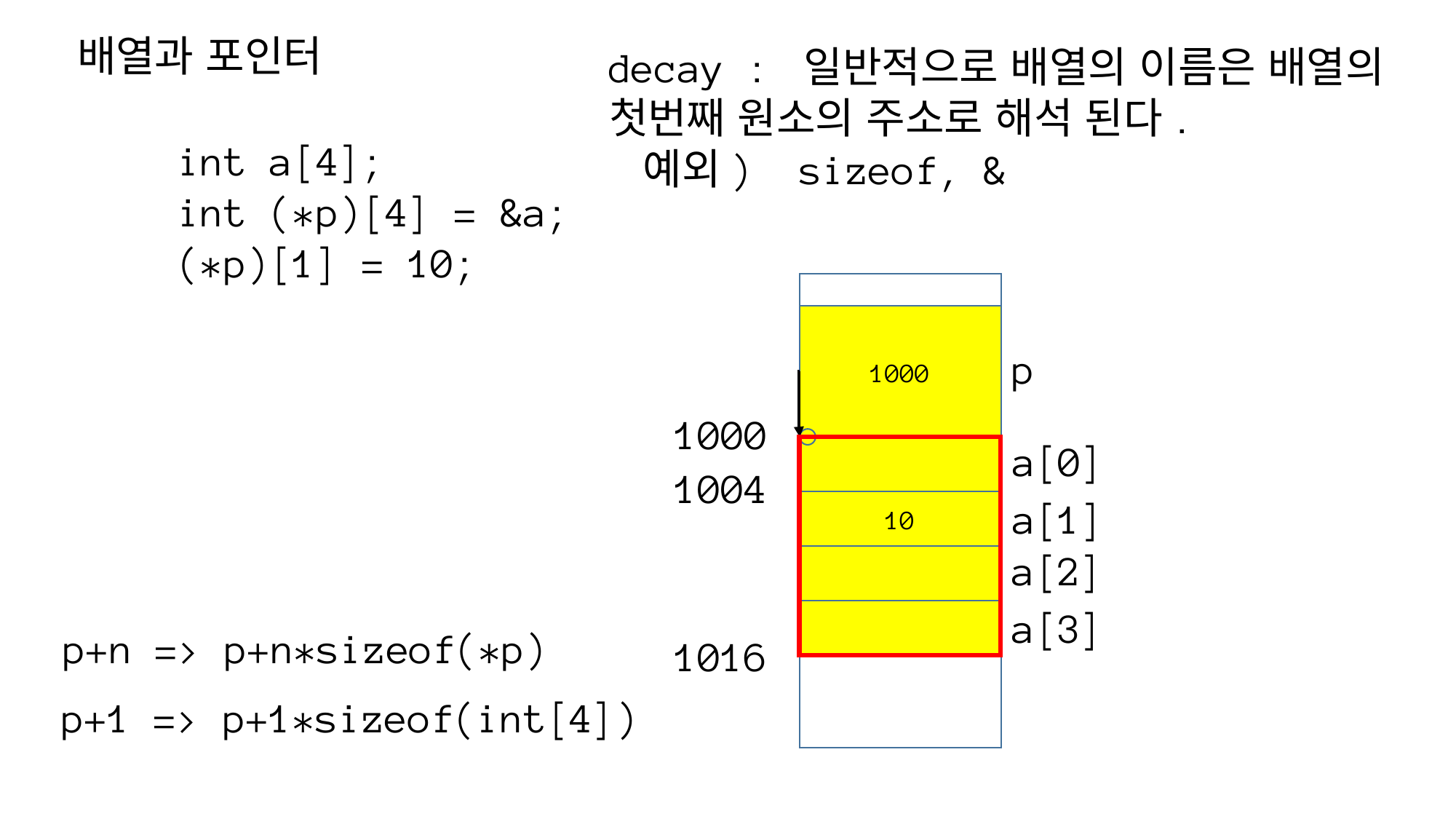

배열과 포인터
decay : 일반적으로 배열의 이름은 배열의
첫번째 원소의 주소로 해석 된다.
  예외)  sizeof, &
int a[4];
int (*p)[4] = &a;
(*p)[1] = 10;

1000
p
1000

a[0]

1004
a[1]
10
a[2]

a[3]

p+n => p+n*sizeof(*p)
1016
p+1 => p+1*sizeof(int[4])